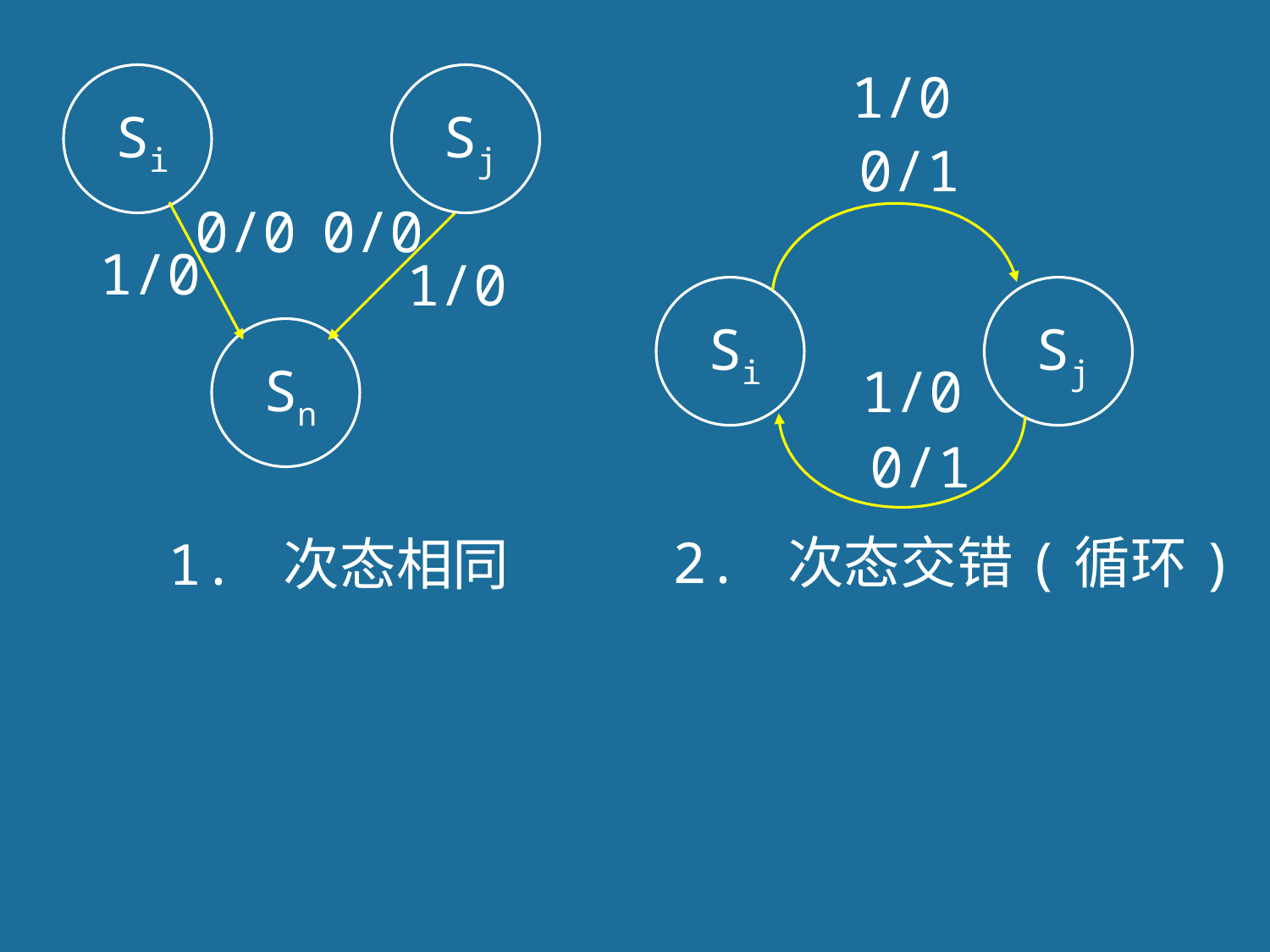

1/0
0/1

Si
Sj
1/0

0/1
2. 次态交错(循环)

Si
Sj
0/0
0/0

1/0
1/0

Sn
1. 次态相同
62